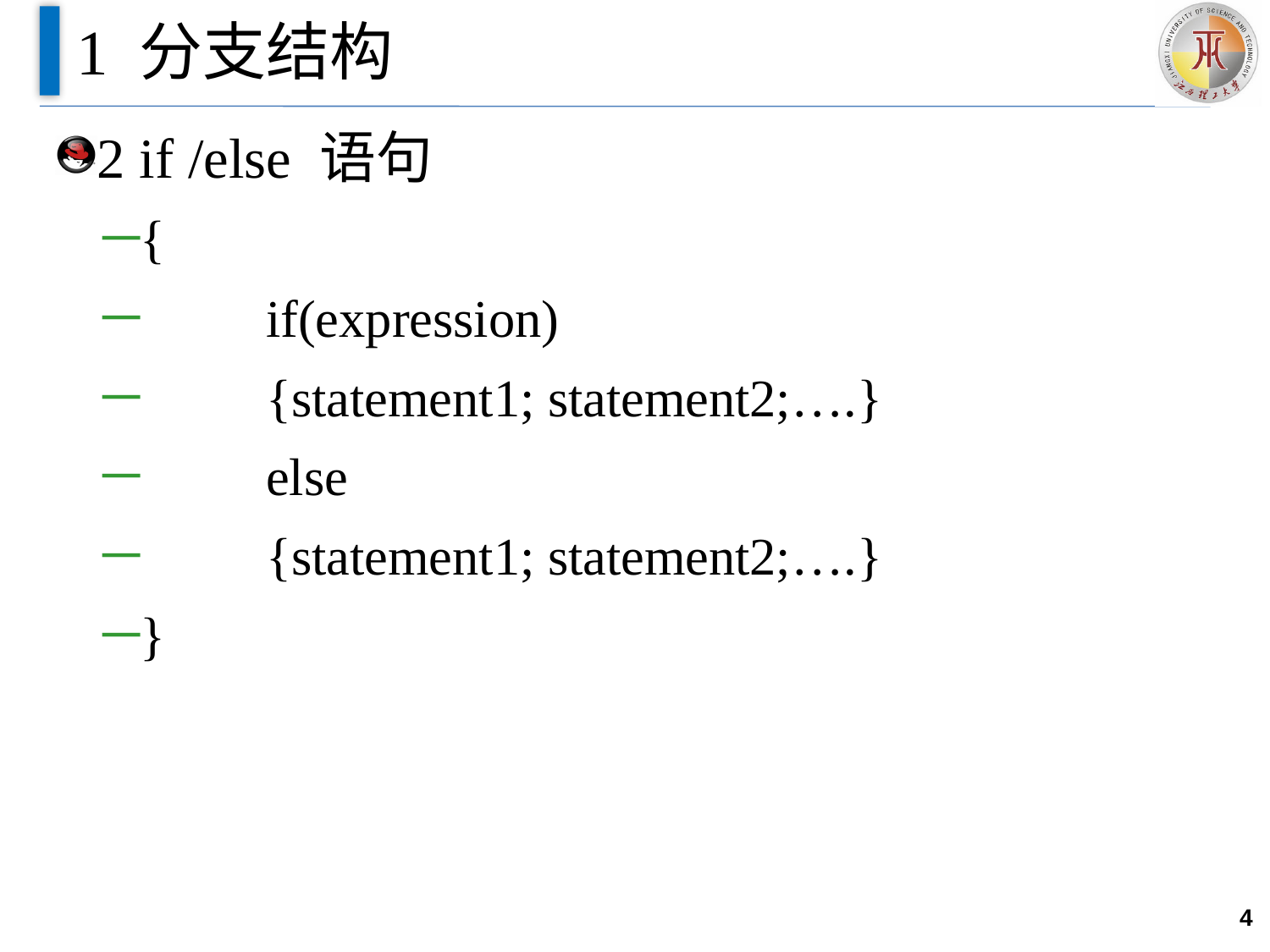

# 1 分支结构
2 if /else 语句
{
 	if(expression)
 	{statement1; statement2;….}
 	else
 	{statement1; statement2;….}
}

4